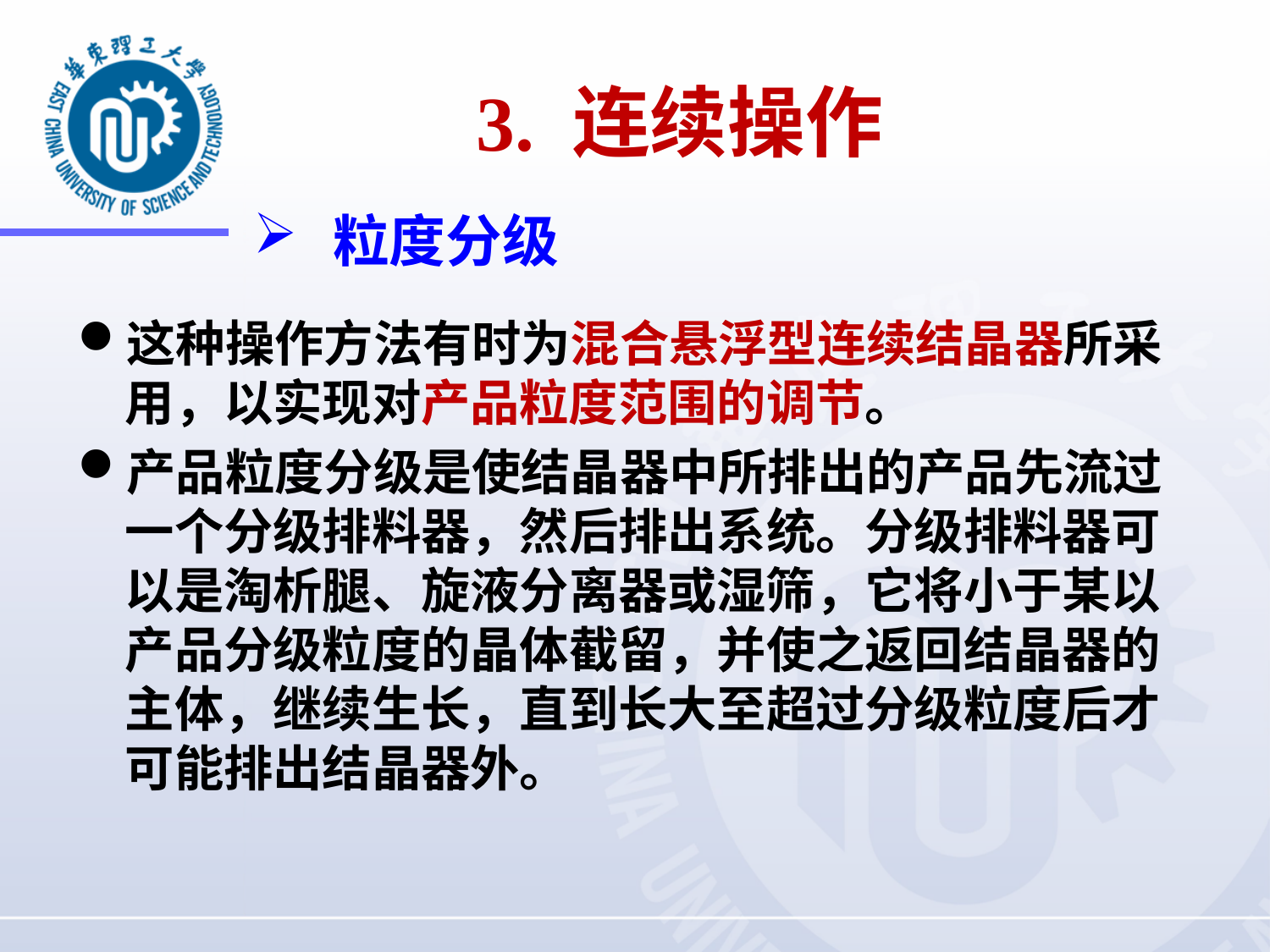

3. 连续操作
粒度分级
这种操作方法有时为混合悬浮型连续结晶器所采用，以实现对产品粒度范围的调节。
产品粒度分级是使结晶器中所排出的产品先流过一个分级排料器，然后排出系统。分级排料器可以是淘析腿、旋液分离器或湿筛，它将小于某以产品分级粒度的晶体截留，并使之返回结晶器的主体，继续生长，直到长大至超过分级粒度后才可能排出结晶器外。